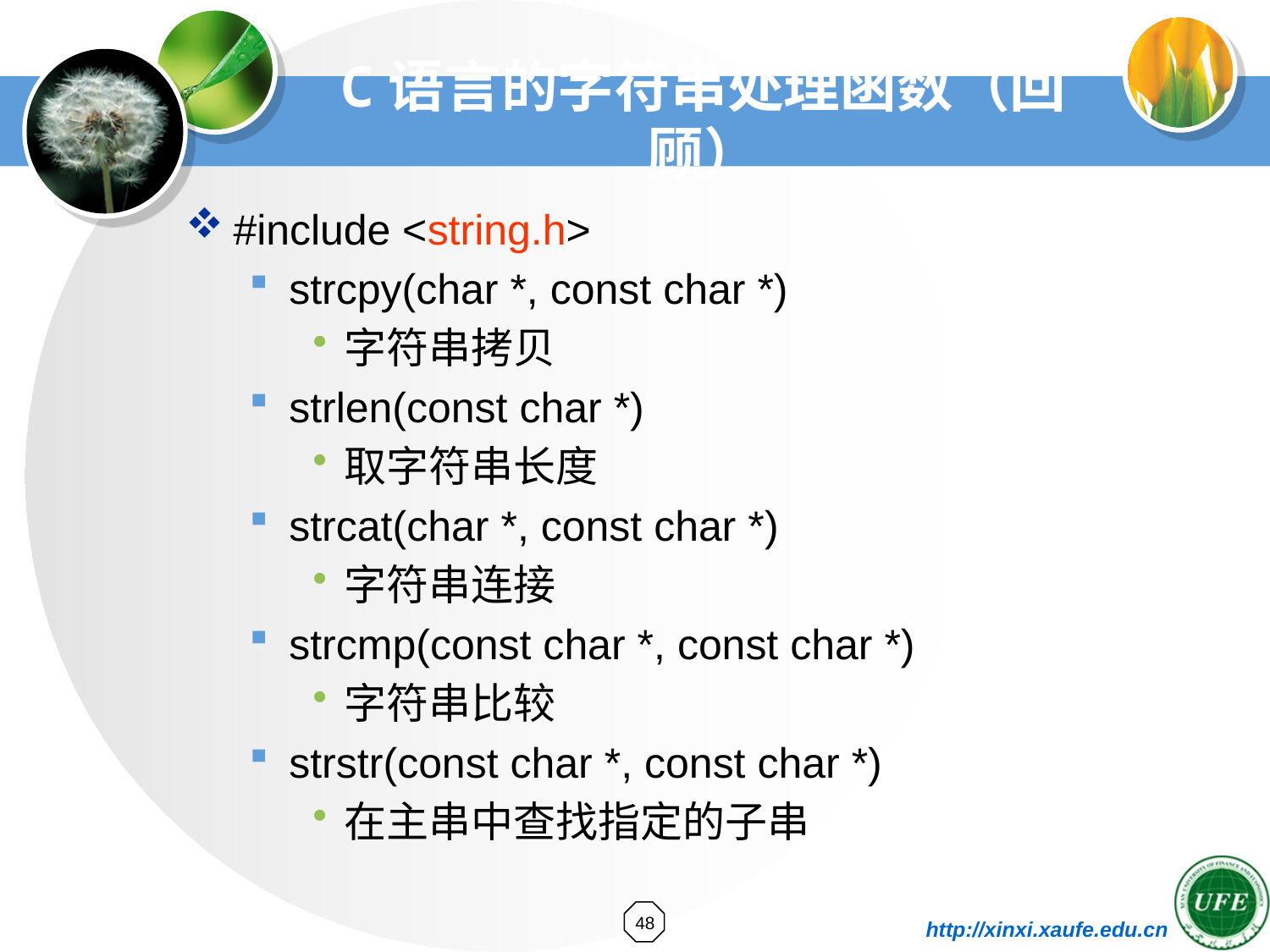

# C语言的字符串处理函数（回顾）
#include <string.h>
strcpy(char *, const char *)
字符串拷贝
strlen(const char *)
取字符串长度
strcat(char *, const char *)
字符串连接
strcmp(const char *, const char *)
字符串比较
strstr(const char *, const char *)
在主串中查找指定的子串
48
http://xinxi.xaufe.edu.cn